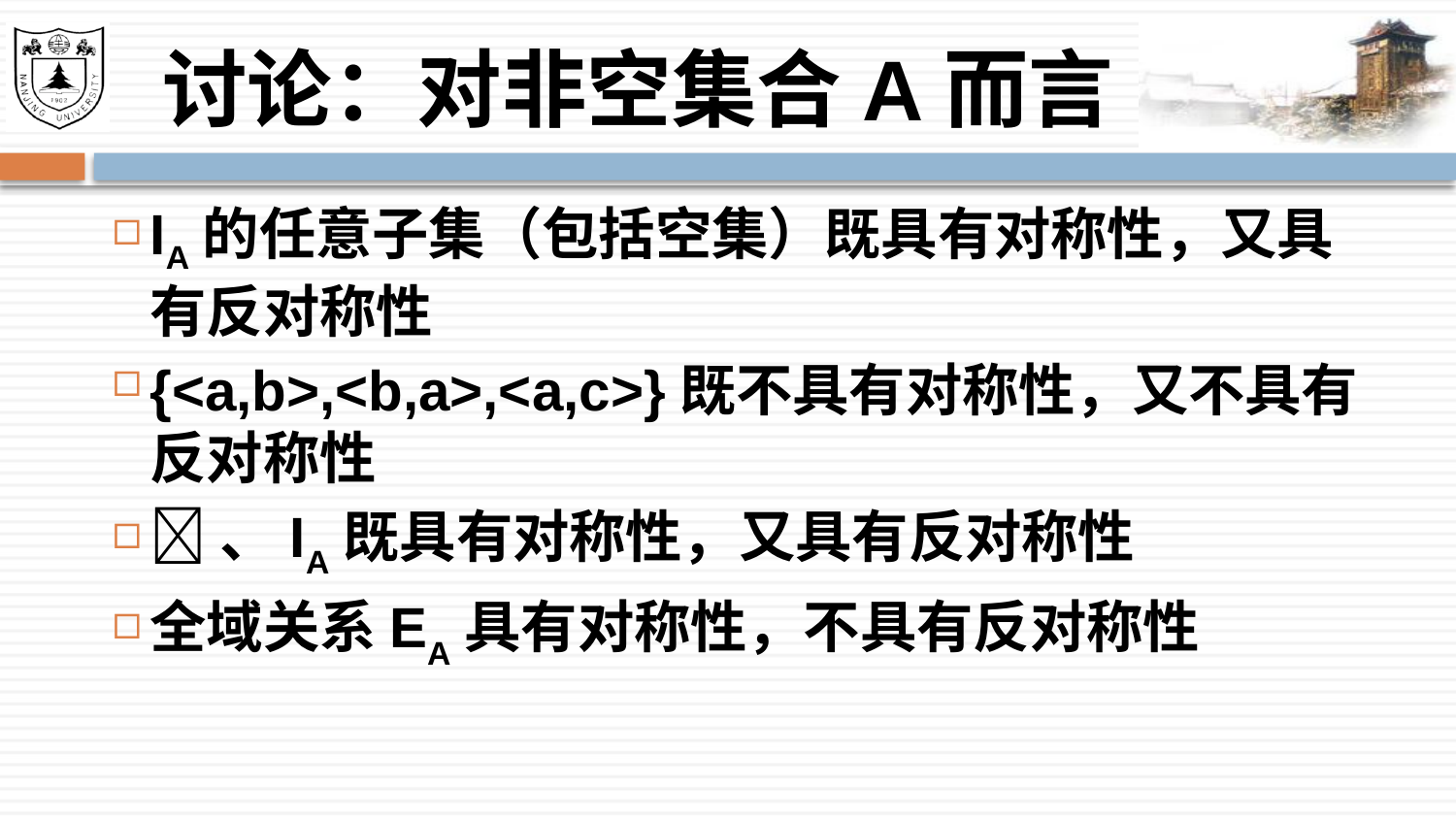

# 讨论：对非空集合A而言
IA的任意子集（包括空集）既具有对称性，又具有反对称性
{<a,b>,<b,a>,<a,c>}既不具有对称性，又不具有反对称性
φ、IA既具有对称性，又具有反对称性
全域关系EA具有对称性，不具有反对称性